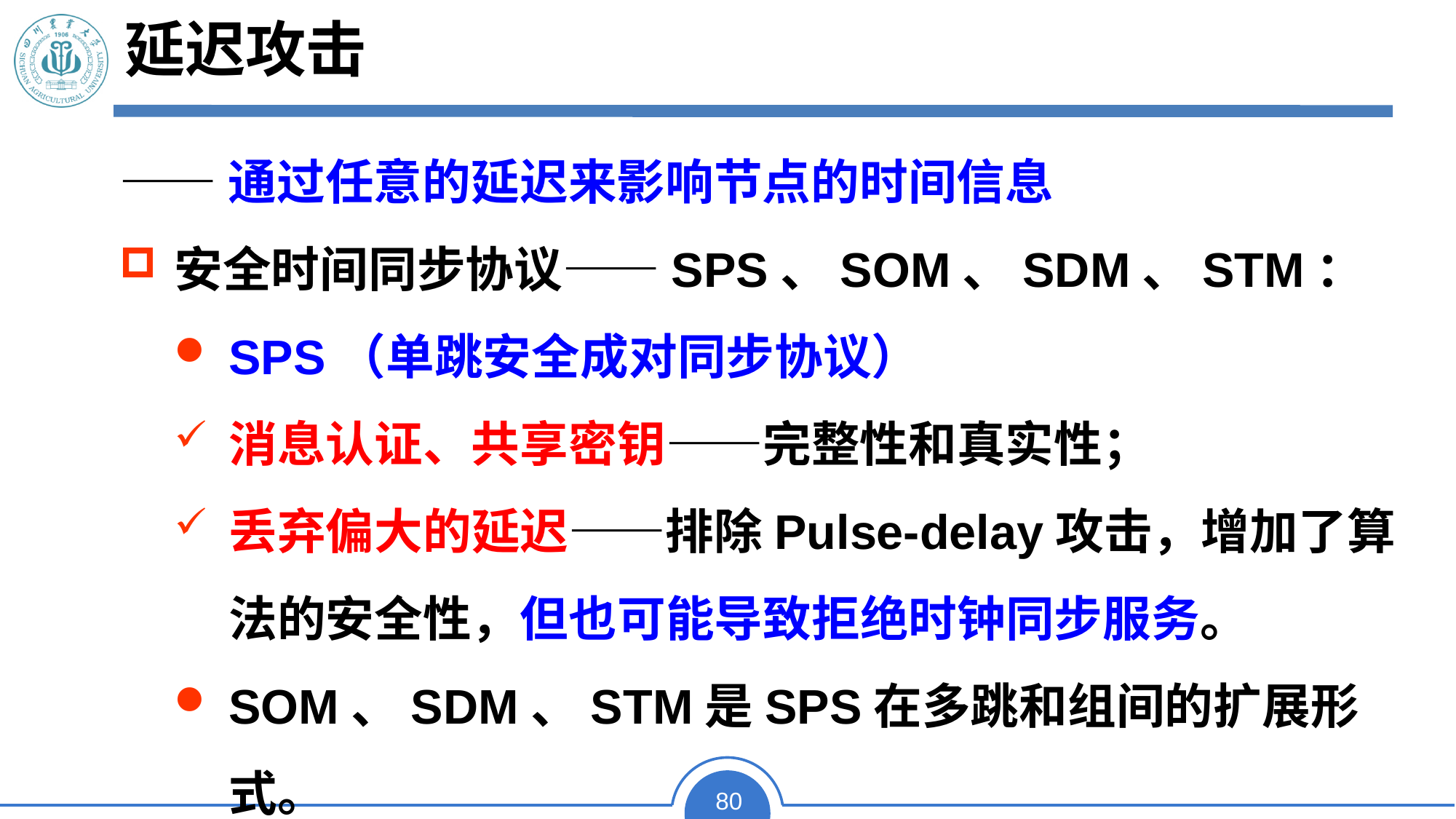

# 延迟攻击
——通过任意的延迟来影响节点的时间信息
安全时间同步协议——SPS、SOM、SDM、STM：
SPS（单跳安全成对同步协议）
消息认证、共享密钥——完整性和真实性；
丢弃偏大的延迟——排除Pulse-delay攻击，增加了算法的安全性，但也可能导致拒绝时钟同步服务。
SOM、SDM、STM是SPS在多跳和组间的扩展形式。